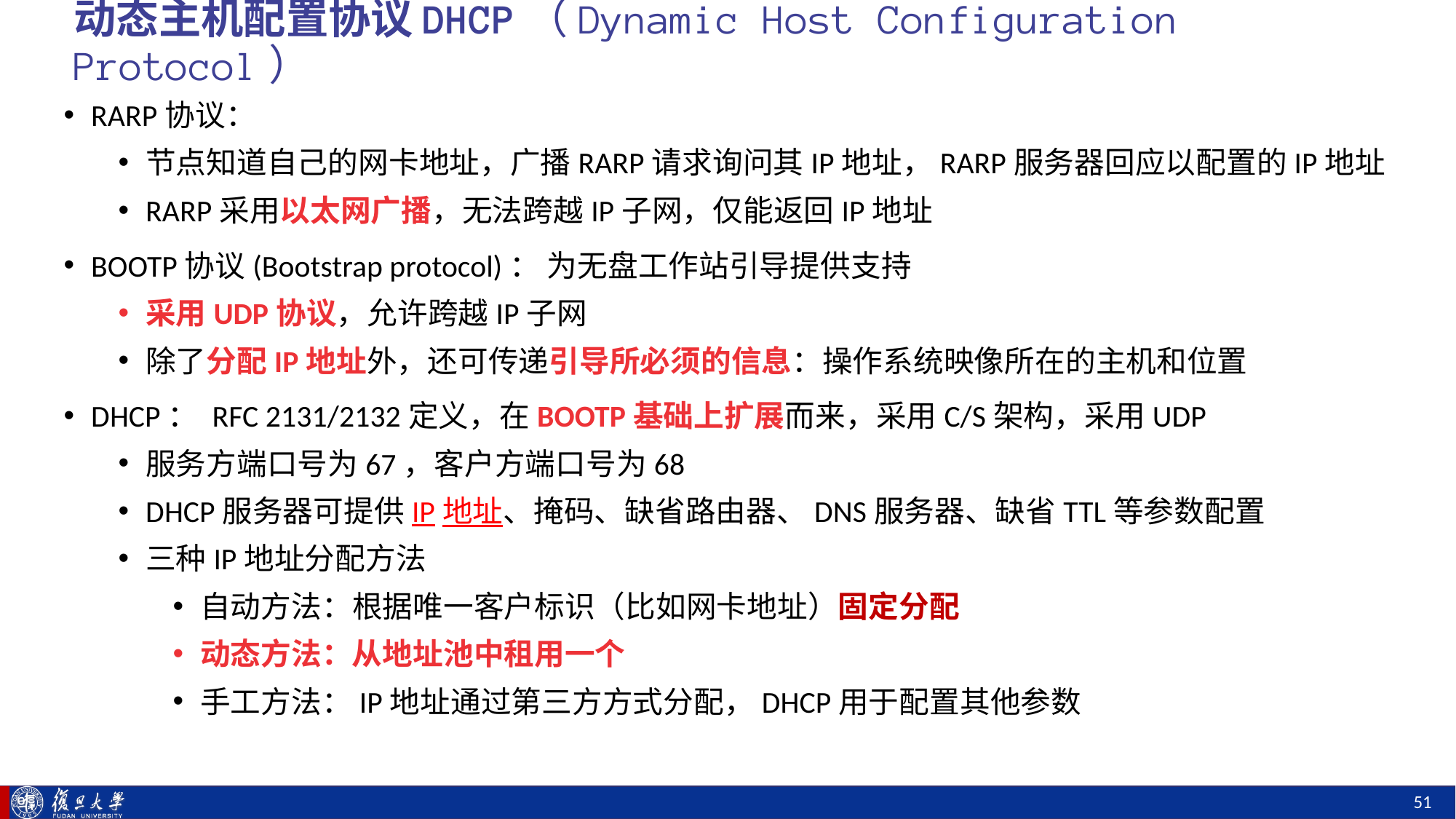

# 动态主机配置协议DHCP（Dynamic Host Configuration Protocol）
RARP协议：
节点知道自己的网卡地址，广播RARP请求询问其IP地址，RARP服务器回应以配置的IP地址
RARP采用以太网广播，无法跨越IP子网，仅能返回IP地址
BOOTP协议(Bootstrap protocol)： 为无盘工作站引导提供支持
采用UDP协议，允许跨越IP子网
除了分配IP地址外，还可传递引导所必须的信息：操作系统映像所在的主机和位置
DHCP： RFC 2131/2132定义，在BOOTP基础上扩展而来，采用C/S架构，采用UDP
服务方端口号为67，客户方端口号为68
DHCP服务器可提供IP地址、掩码、缺省路由器、DNS服务器、缺省TTL等参数配置
三种IP地址分配方法
自动方法：根据唯一客户标识（比如网卡地址）固定分配
动态方法：从地址池中租用一个
手工方法：IP地址通过第三方方式分配，DHCP用于配置其他参数